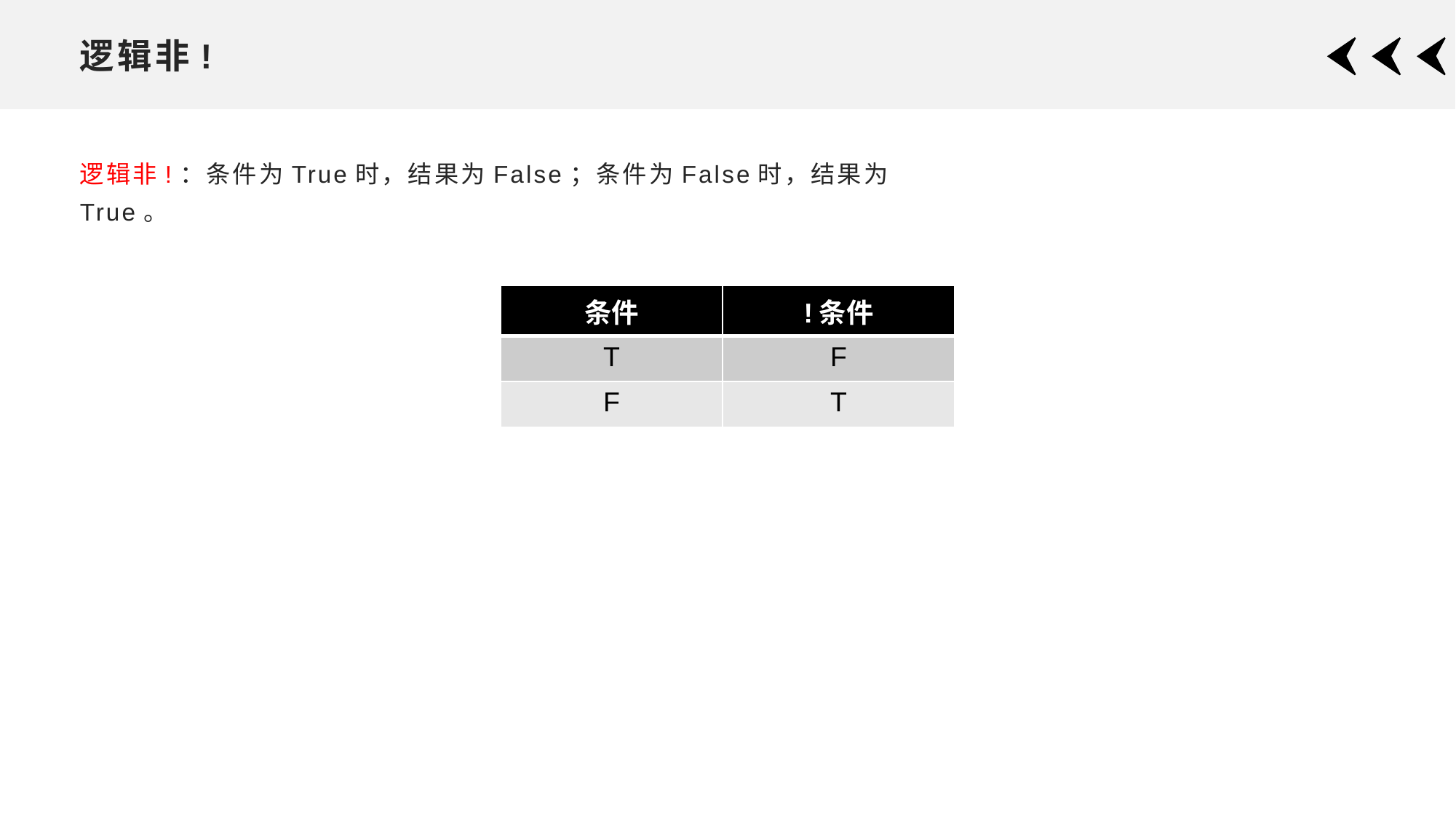

# 逻辑非!
逻辑非!：条件为True时，结果为False；条件为False时，结果为True。
| 条件 | !条件 |
| --- | --- |
| T | F |
| F | T |